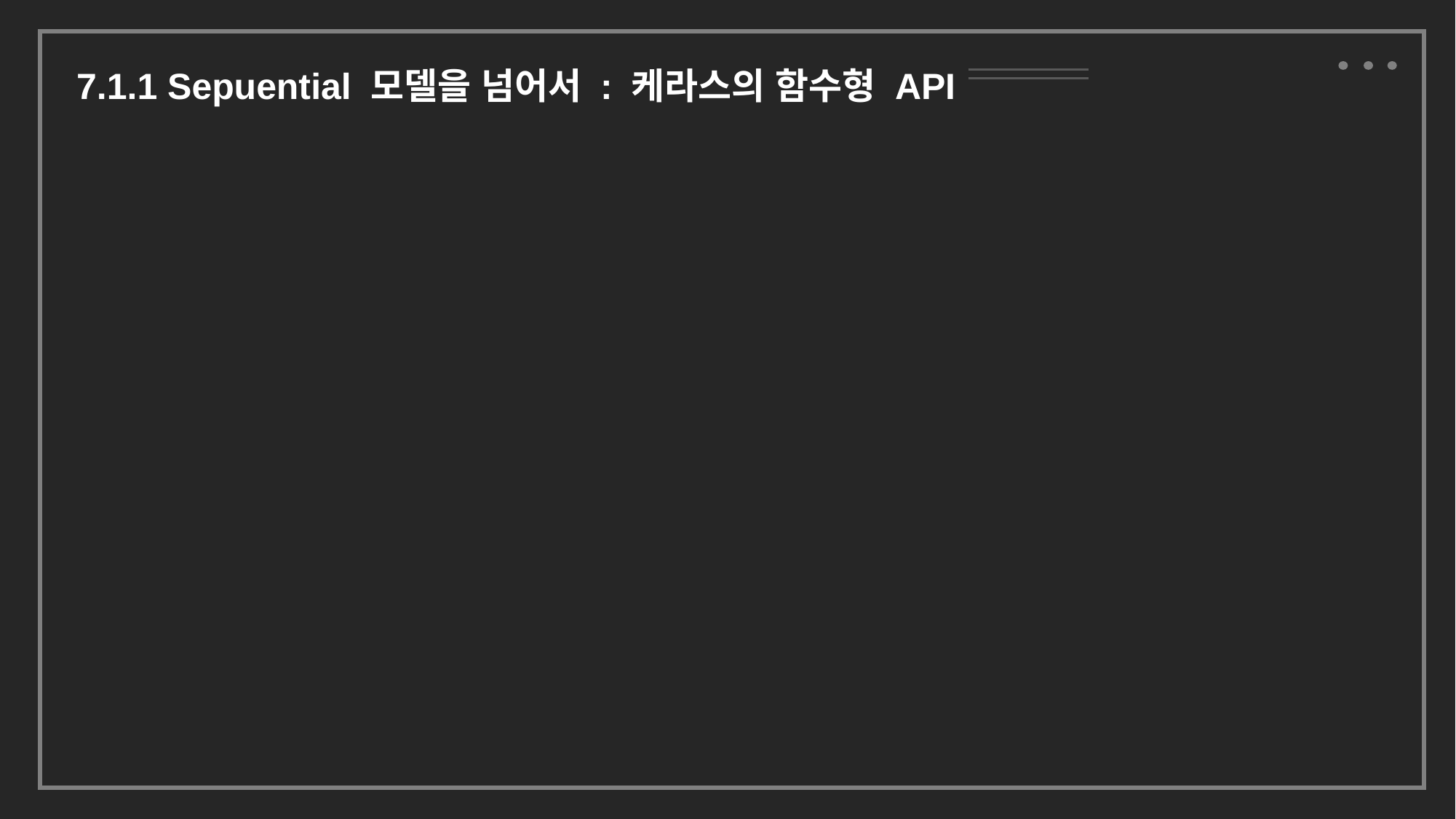

7.1.1 Sepuential 모델을 넘어서 : 케라스의 함수형 API